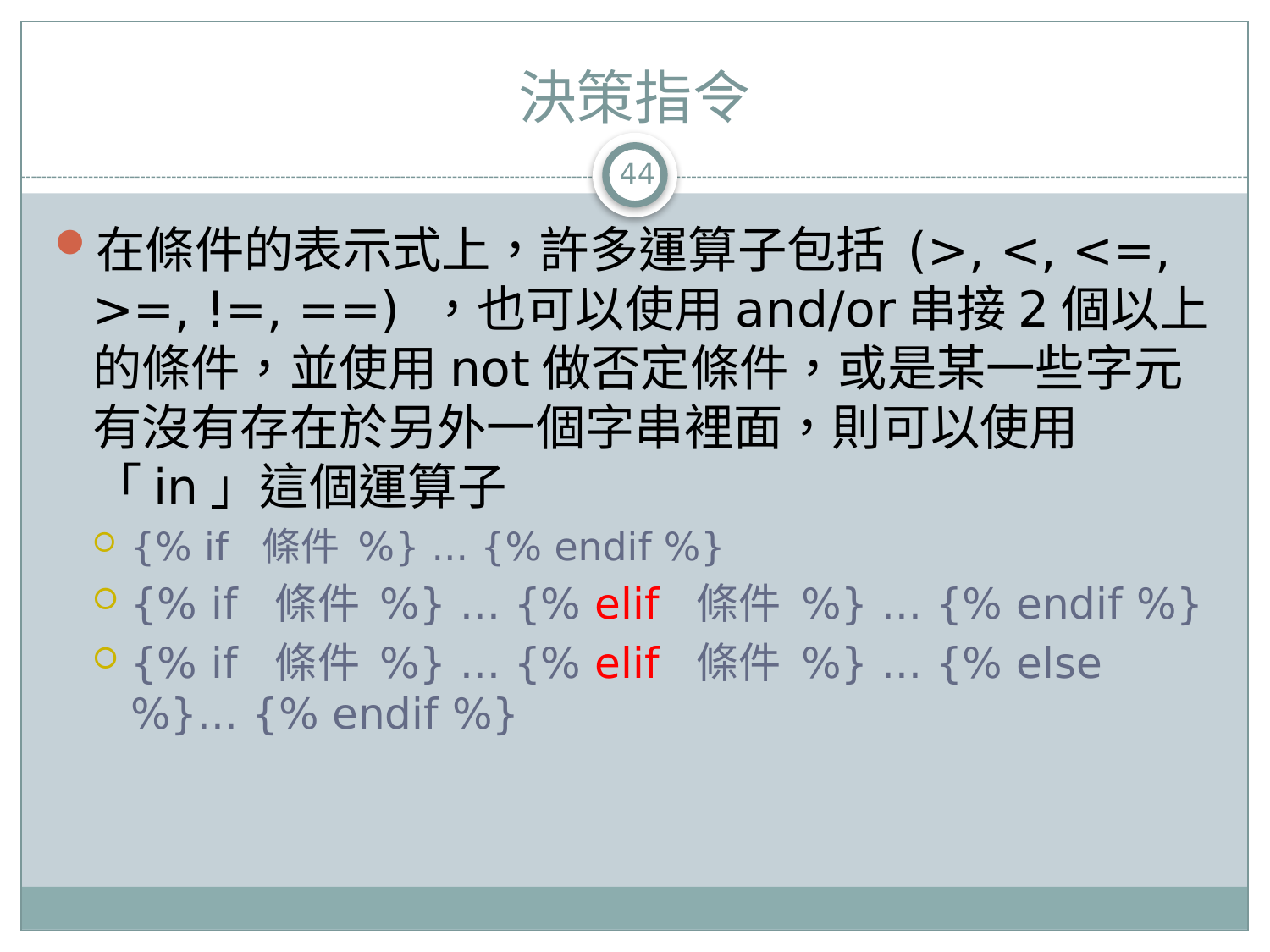

# 決策指令
44
在條件的表示式上，許多運算子包括 (>, <, <=, >=, !=, ==) ，也可以使用and/or串接2個以上的條件，並使用not做否定條件，或是某一些字元有沒有存在於另外一個字串裡面，則可以使用「in」這個運算子
{% if  條件 %} ... {% endif %}
{% if  條件 %} ... {% elif  條件 %} ... {% endif %}
{% if  條件 %} ... {% elif  條件 %} ... {% else %}... {% endif %}